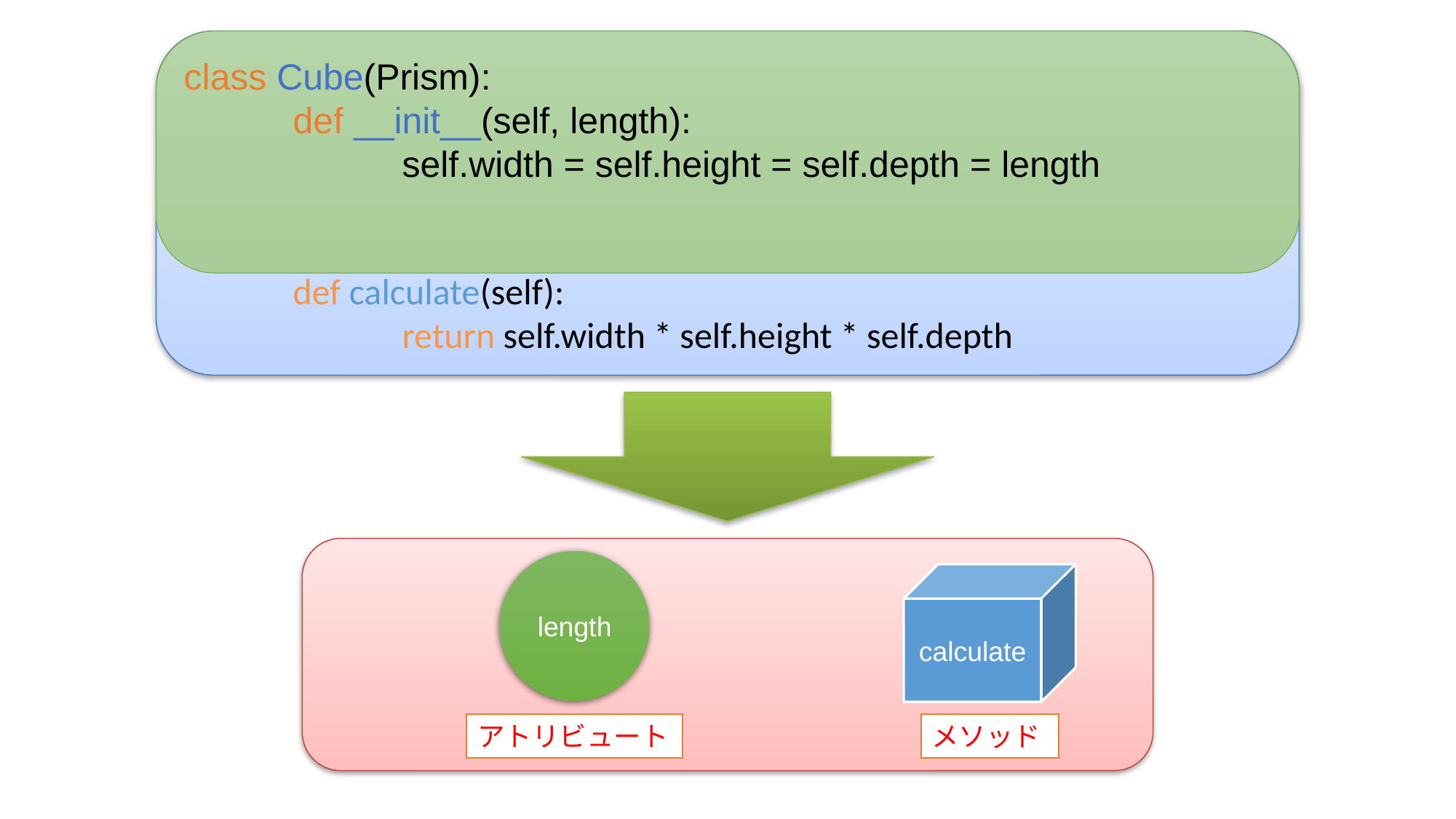

class Prism:
	def __init__(self, width, height, depth):
		self.width = width
		self.height = height
		self.depth = depth
	def calculate(self):
		return self.width * self.height * self.depth
class Cube(Prism):
	def __init__(self, length):
		self.width = self.height = self.depth = length

length
アトリビュート
calculate
メソッド